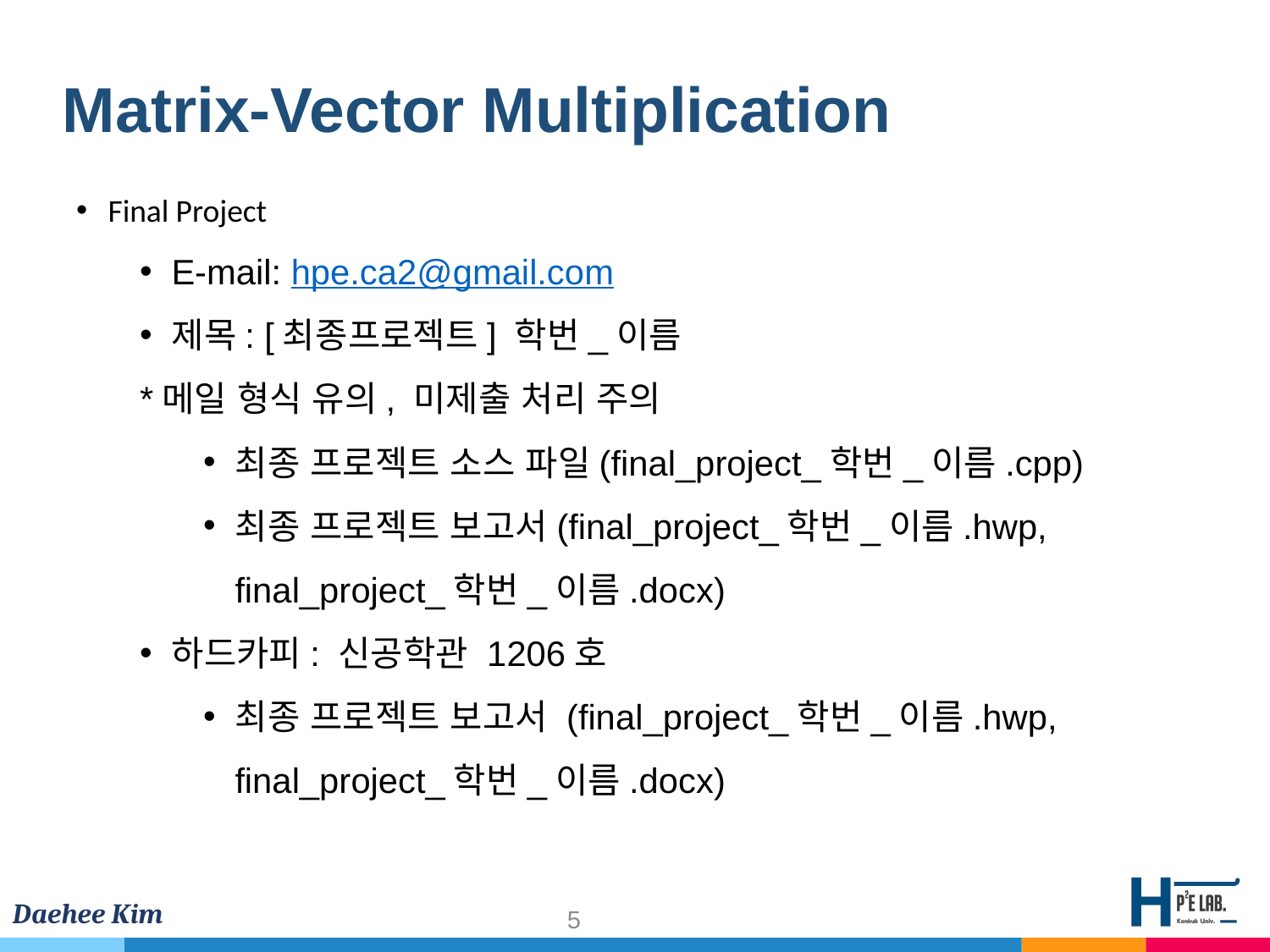

Matrix-Vector Multiplication
Final Project
E-mail: hpe.ca2@gmail.com
제목: [최종프로젝트] 학번_이름
*메일 형식 유의, 미제출 처리 주의
최종 프로젝트 소스 파일(final_project_학번_이름.cpp)
최종 프로젝트 보고서(final_project_학번_이름.hwp, final_project_학번_이름.docx)
하드카피: 신공학관 1206호
최종 프로젝트 보고서 (final_project_학번_이름.hwp, final_project_학번_이름.docx)

5